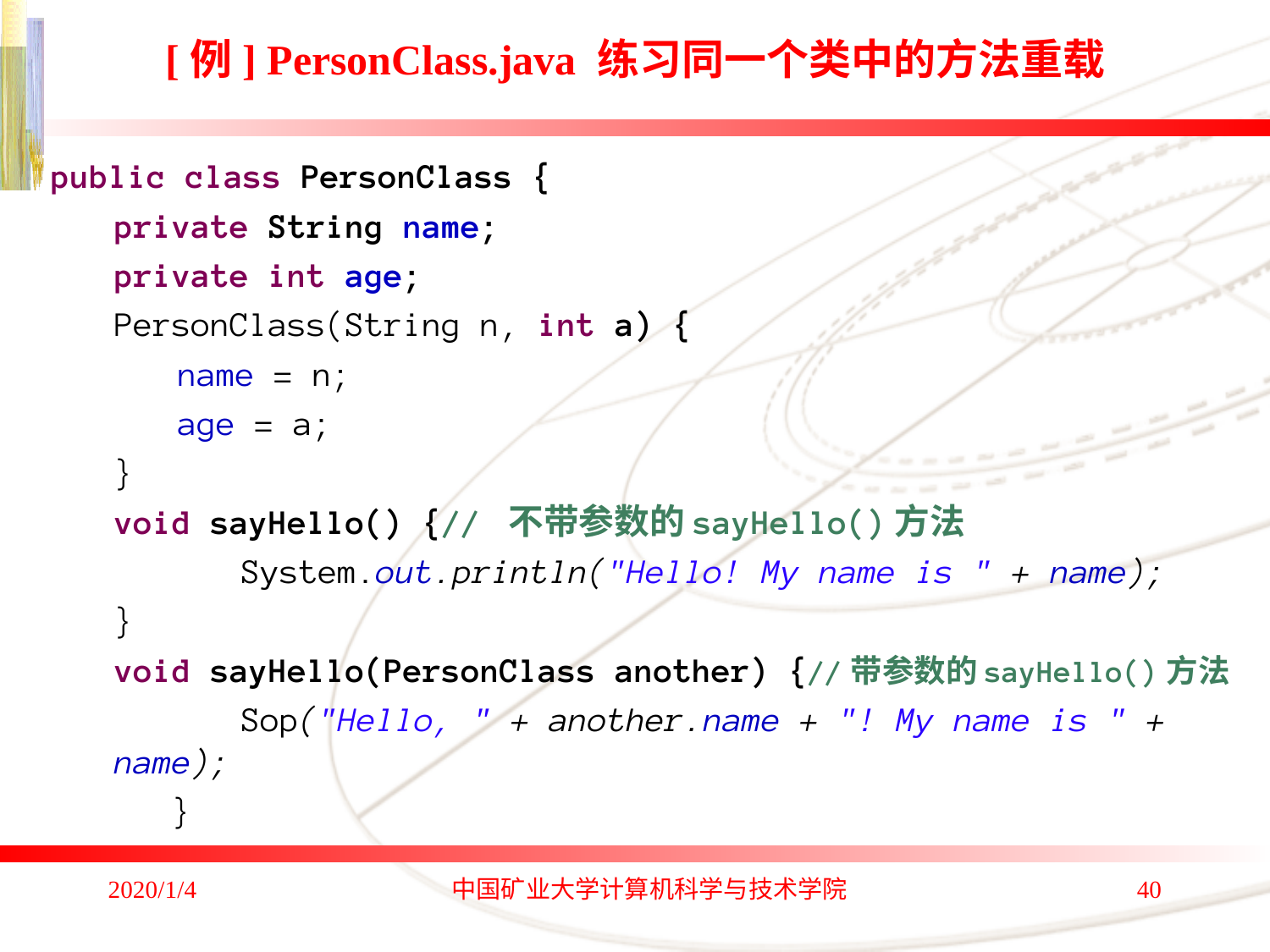

# [例] PersonClass.java 练习同一个类中的方法重载
public class PersonClass {
private String name;
private int age;
PersonClass(String n, int a) {
name = n;
age = a;
}
void sayHello() {// 不带参数的sayHello()方法
	System.out.println("Hello! My name is " + name);
}
void sayHello(PersonClass another) {//带参数的sayHello()方法
	Sop("Hello, " + another.name + "! My name is " + name);
   }
2020/1/4
中国矿业大学计算机科学与技术学院
40